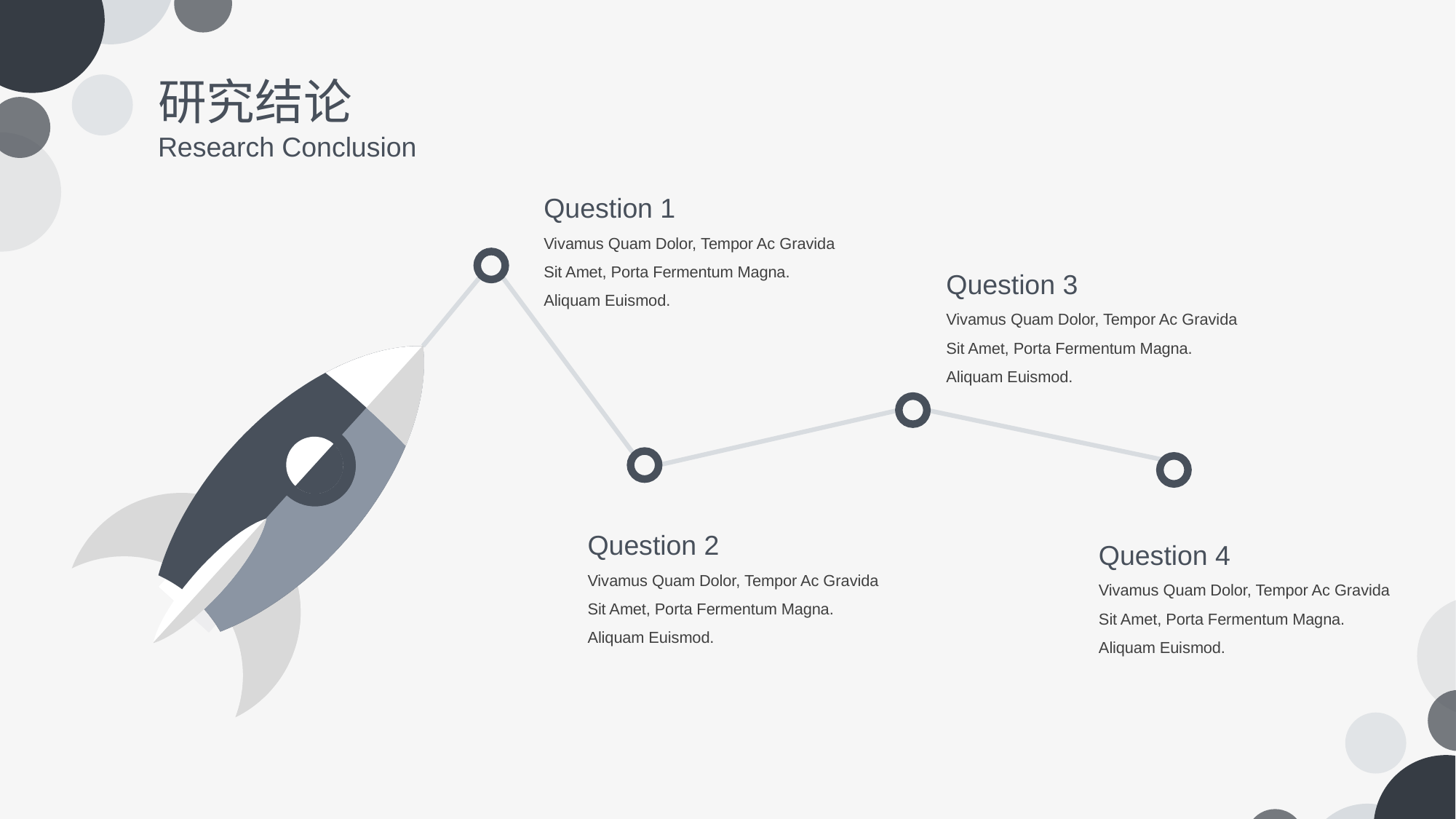

研究结论
Research Conclusion
Question 1
Vivamus Quam Dolor, Tempor Ac Gravida Sit Amet, Porta Fermentum Magna. Aliquam Euismod.
Question 3
Vivamus Quam Dolor, Tempor Ac Gravida Sit Amet, Porta Fermentum Magna. Aliquam Euismod.

Question 2
Vivamus Quam Dolor, Tempor Ac Gravida Sit Amet, Porta Fermentum Magna. Aliquam Euismod.
Question 4
Vivamus Quam Dolor, Tempor Ac Gravida Sit Amet, Porta Fermentum Magna. Aliquam Euismod.